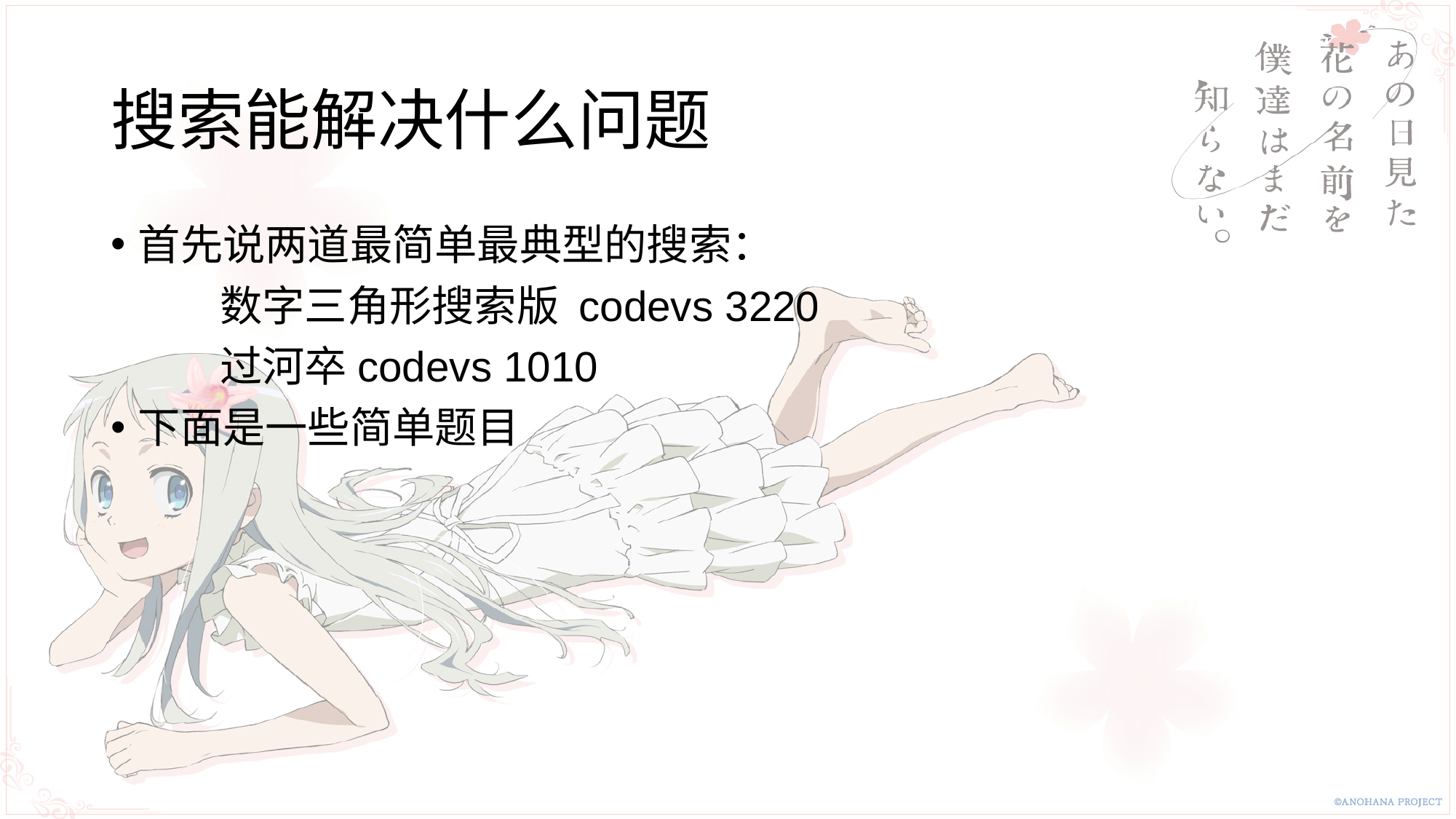

# 搜索能解决什么问题
首先说两道最简单最典型的搜索：
	数字三角形搜索版 codevs 3220
	过河卒codevs 1010
下面是一些简单题目